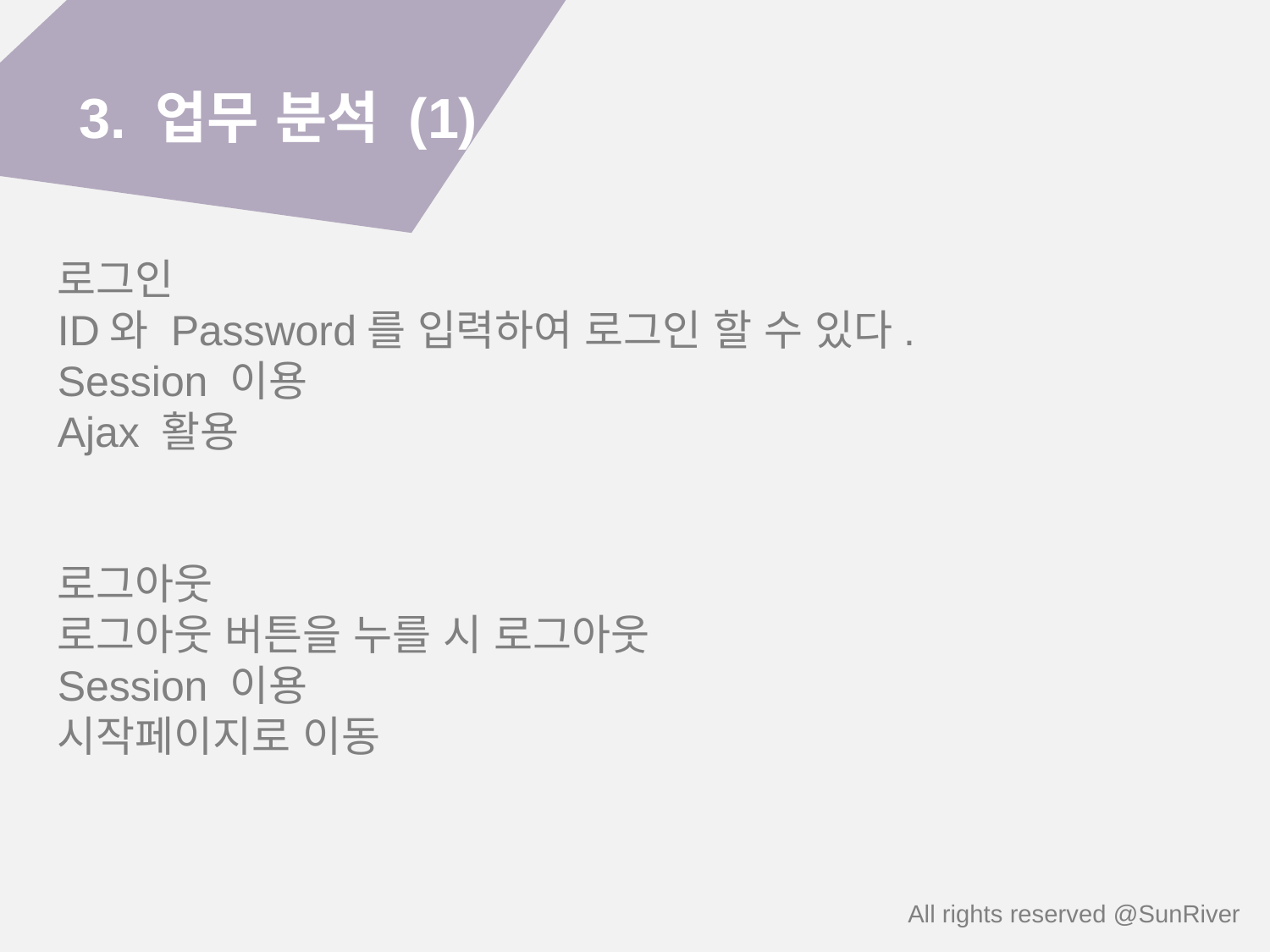

3. 업무 분석 (1)
로그인
ID와 Password를 입력하여 로그인 할 수 있다.
Session 이용
Ajax 활용

로그아웃
로그아웃 버튼을 누를 시 로그아웃
Session 이용
시작페이지로 이동